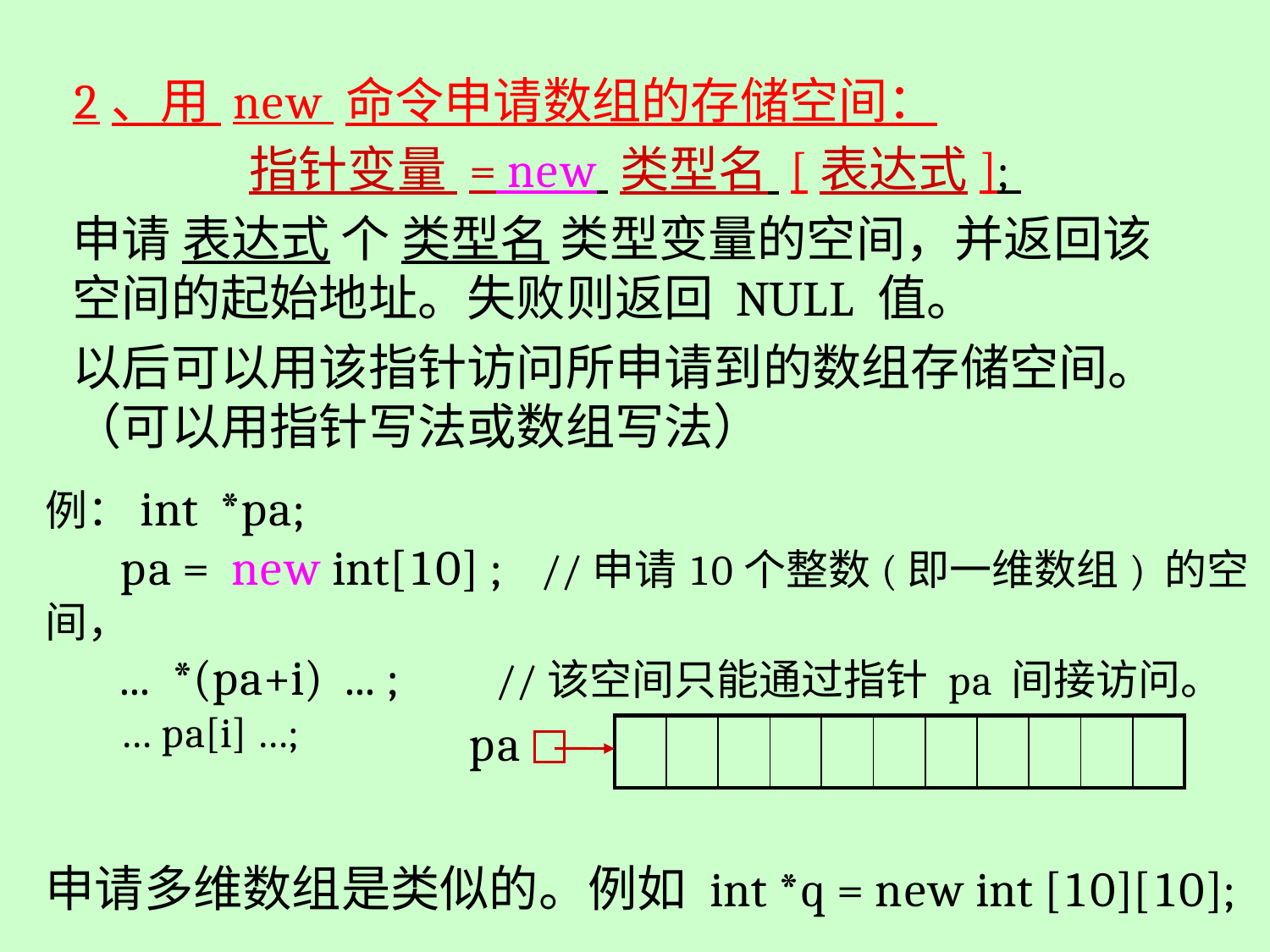

2、用 new 命令申请数组的存储空间：
指针变量 = new 类型名 [表达式];
申请 表达式 个 类型名 类型变量的空间，并返回该空间的起始地址。失败则返回 NULL 值。
以后可以用该指针访问所申请到的数组存储空间。（可以用指针写法或数组写法）
例：int  *pa;
        pa =  new int[10] ;    //申请10个整数(即一维数组) 的空间，
        ...  *(pa+i)  ... ;          //该空间只能通过指针 pa 间接访问。
        … pa[i] …;

申请多维数组是类似的。例如 int *q = new int [10][10];
pa
|  |  |  |  |  |  |  |  |  |  |  |
| --- | --- | --- | --- | --- | --- | --- | --- | --- | --- | --- |